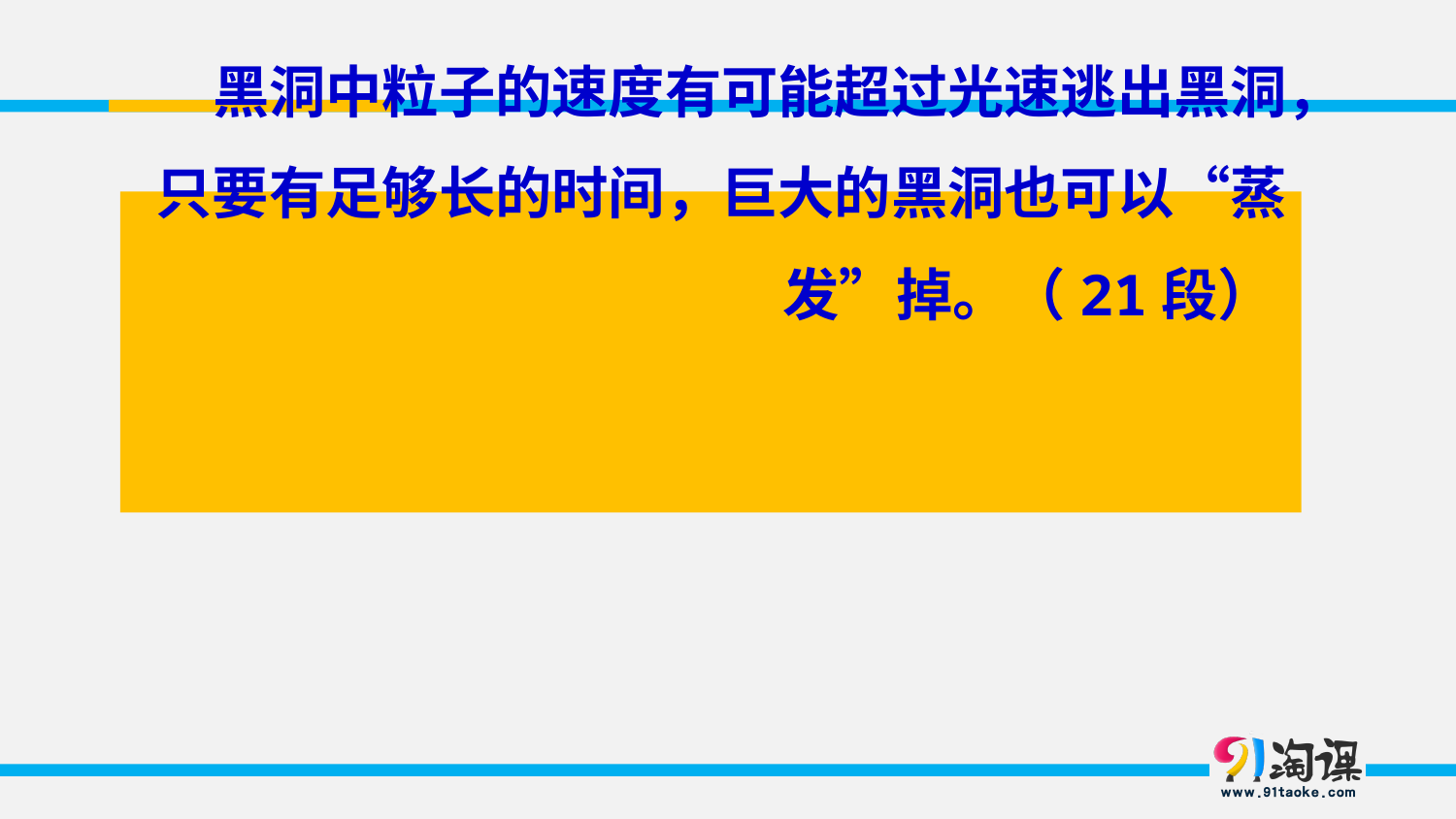

黑洞中粒子的速度有可能超过光速逃出黑洞，只要有足够长的时间，巨大的黑洞也可以“蒸发”掉。（21段）